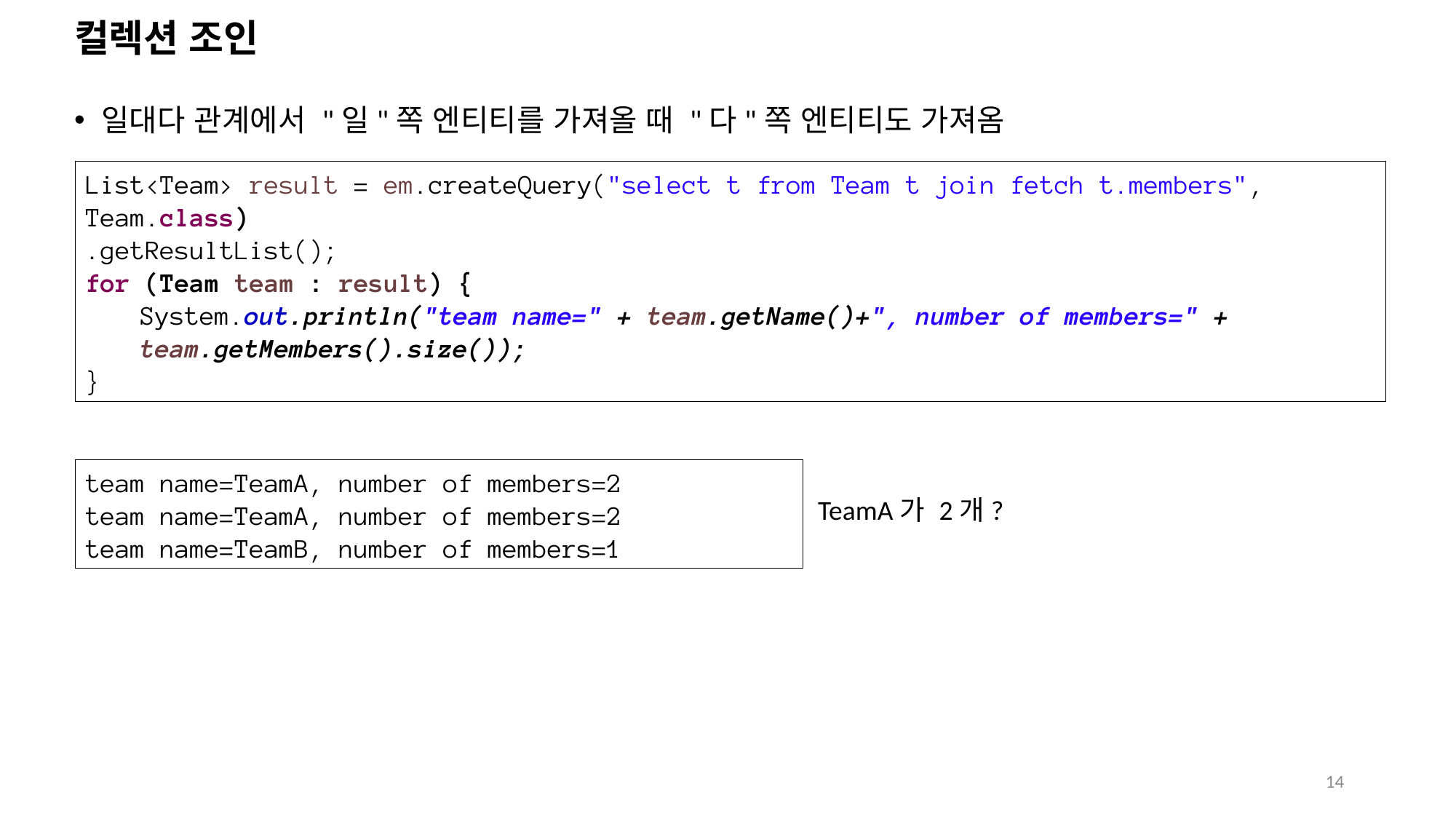

# 컬렉션 조인
일대다 관계에서 "일"쪽 엔티티를 가져올 때 "다"쪽 엔티티도 가져옴
List<Team> result = em.createQuery("select t from Team t join fetch t.members", Team.class)
.getResultList();
for (Team team : result) {
System.out.println("team name=" + team.getName()+", number of members=" + team.getMembers().size());
}
team name=TeamA, number of members=2
team name=TeamA, number of members=2
team name=TeamB, number of members=1
TeamA가 2개?
14